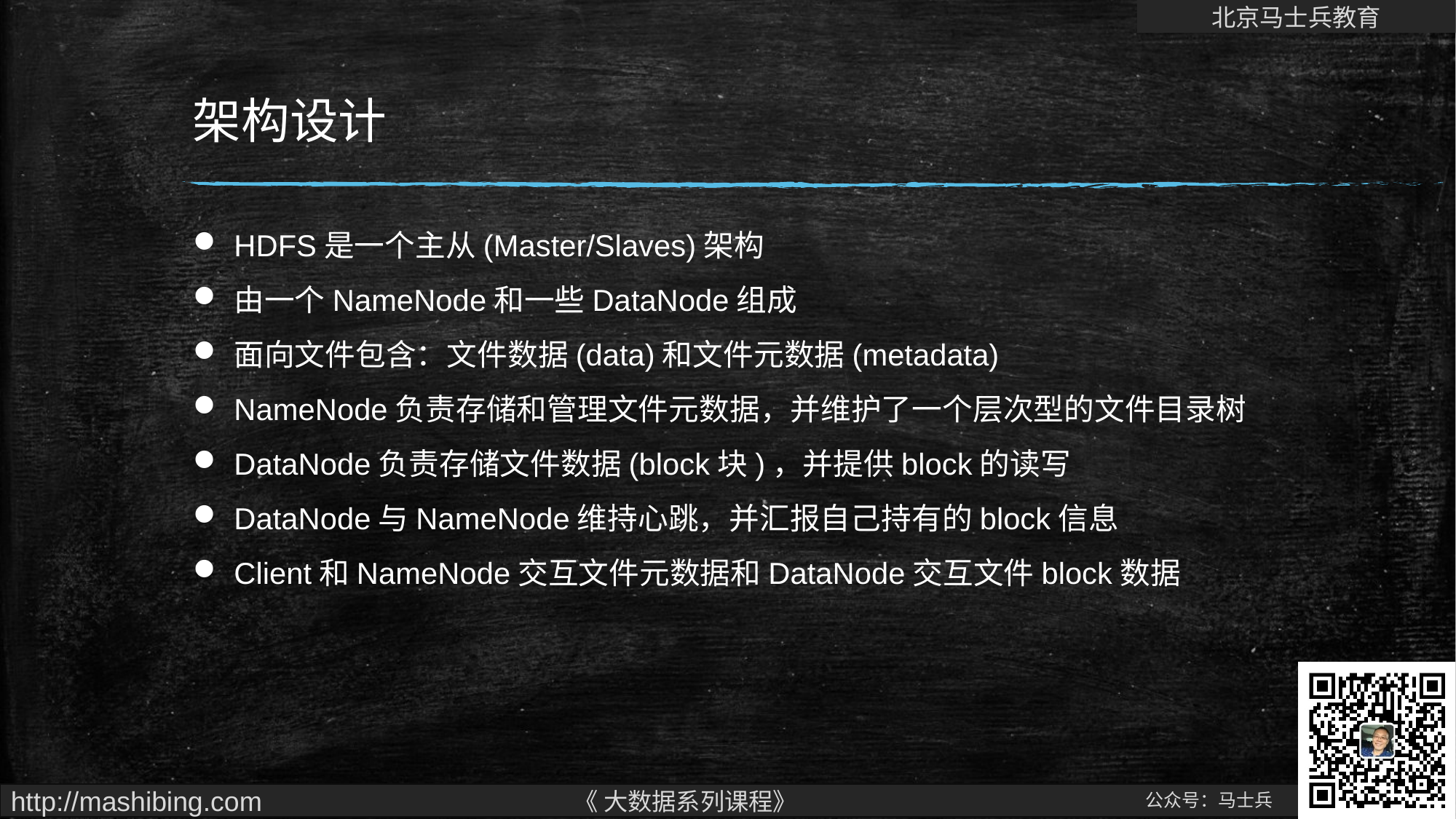

# 架构设计
HDFS是一个主从(Master/Slaves)架构
由一个NameNode和一些DataNode组成
面向文件包含：文件数据(data)和文件元数据(metadata)
NameNode负责存储和管理文件元数据，并维护了一个层次型的文件目录树
DataNode负责存储文件数据(block块)，并提供block的读写
DataNode与NameNode维持心跳，并汇报自己持有的block信息
Client和NameNode交互文件元数据和DataNode交互文件block数据